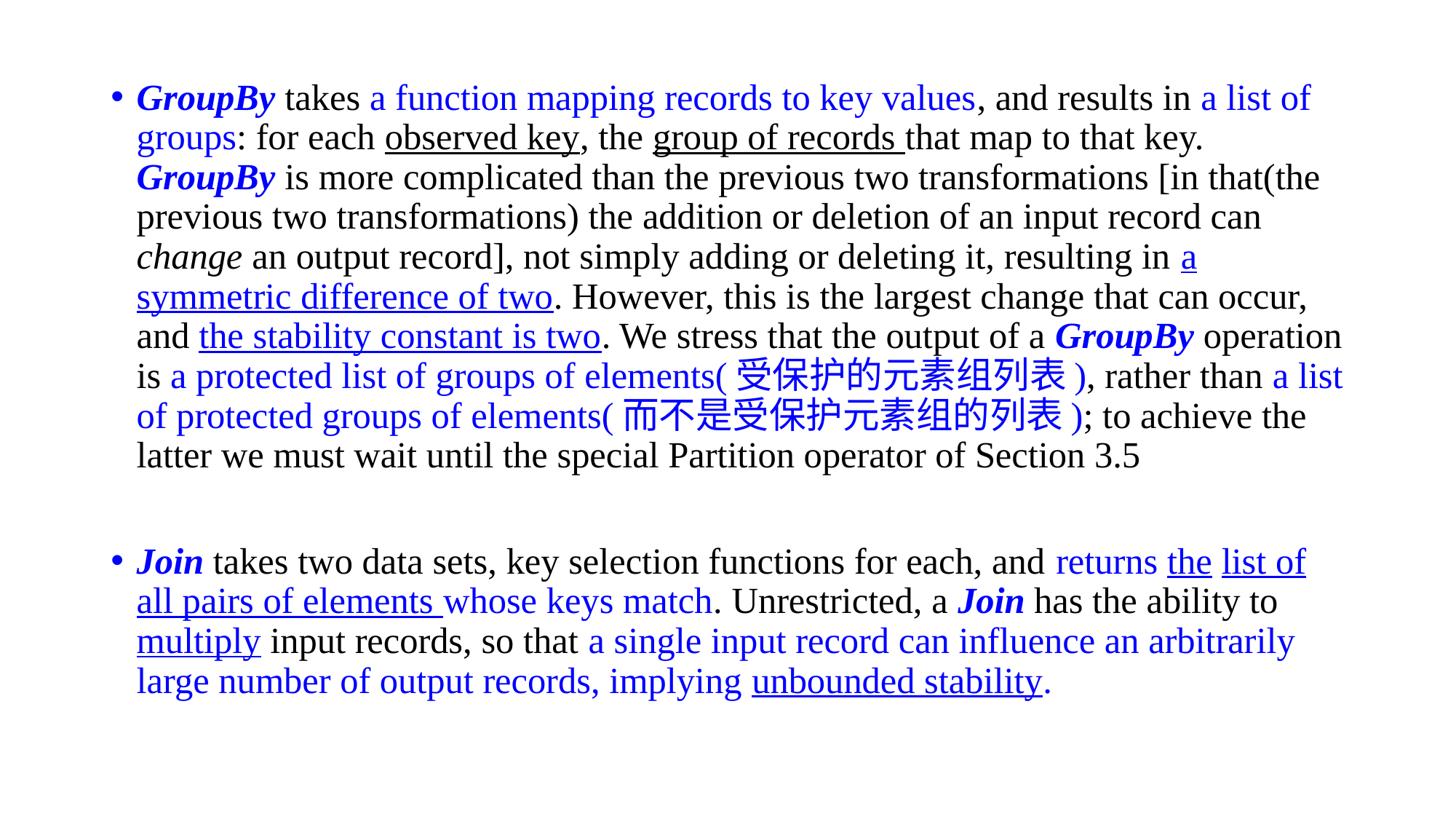

GroupBy takes a function mapping records to key values, and results in a list of groups: for each observed key, the group of records that map to that key. GroupBy is more complicated than the previous two transformations [in that(the previous two transformations) the addition or deletion of an input record can change an output record], not simply adding or deleting it, resulting in a symmetric difference of two. However, this is the largest change that can occur, and the stability constant is two. We stress that the output of a GroupBy operation is a protected list of groups of elements(受保护的元素组列表), rather than a list of protected groups of elements(而不是受保护元素组的列表); to achieve the latter we must wait until the special Partition operator of Section 3.5

Join takes two data sets, key selection functions for each, and returns the list of all pairs of elements whose keys match. Unrestricted, a Join has the ability to multiply input records, so that a single input record can influence an arbitrarily large number of output records, implying unbounded stability.